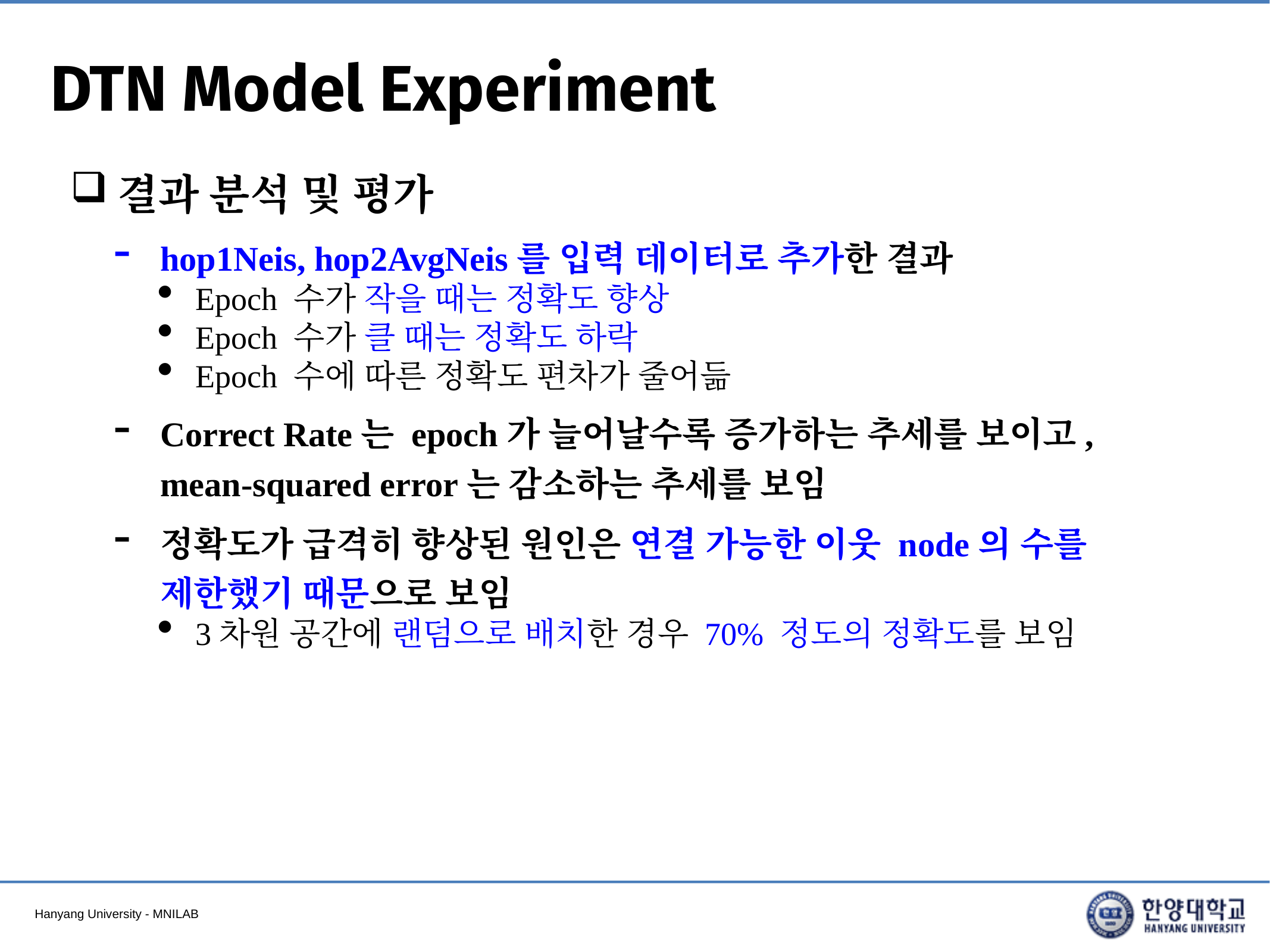

# DTN Model Experiment
결과 분석 및 평가
hop1Neis, hop2AvgNeis를 입력 데이터로 추가한 결과
Epoch 수가 작을 때는 정확도 향상
Epoch 수가 클 때는 정확도 하락
Epoch 수에 따른 정확도 편차가 줄어듦
Correct Rate는 epoch가 늘어날수록 증가하는 추세를 보이고, mean-squared error는 감소하는 추세를 보임
정확도가 급격히 향상된 원인은 연결 가능한 이웃 node의 수를 제한했기 때문으로 보임
3차원 공간에 랜덤으로 배치한 경우 70% 정도의 정확도를 보임